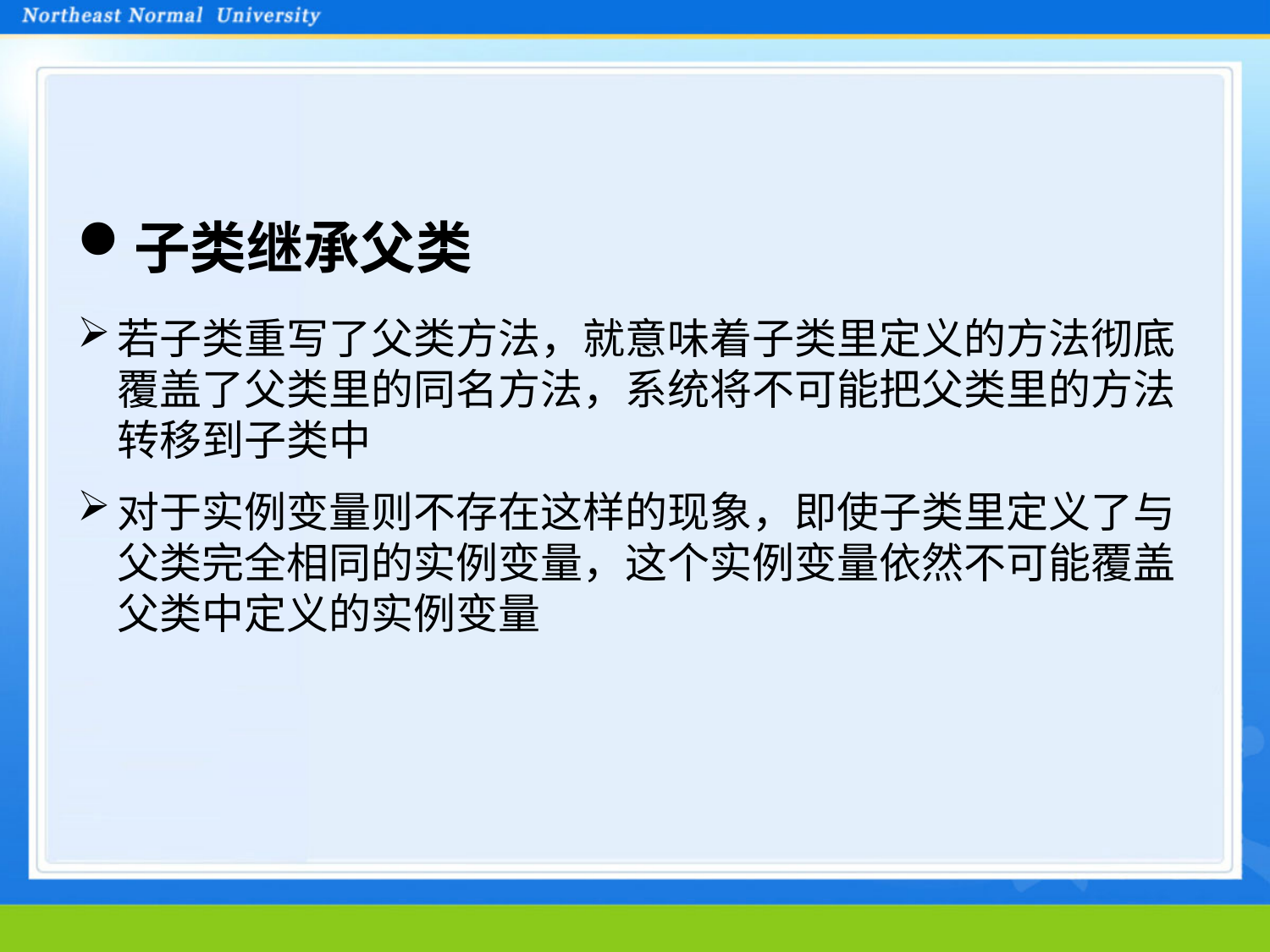

子类继承父类
若子类重写了父类方法，就意味着子类里定义的方法彻底覆盖了父类里的同名方法，系统将不可能把父类里的方法转移到子类中
对于实例变量则不存在这样的现象，即使子类里定义了与父类完全相同的实例变量，这个实例变量依然不可能覆盖父类中定义的实例变量